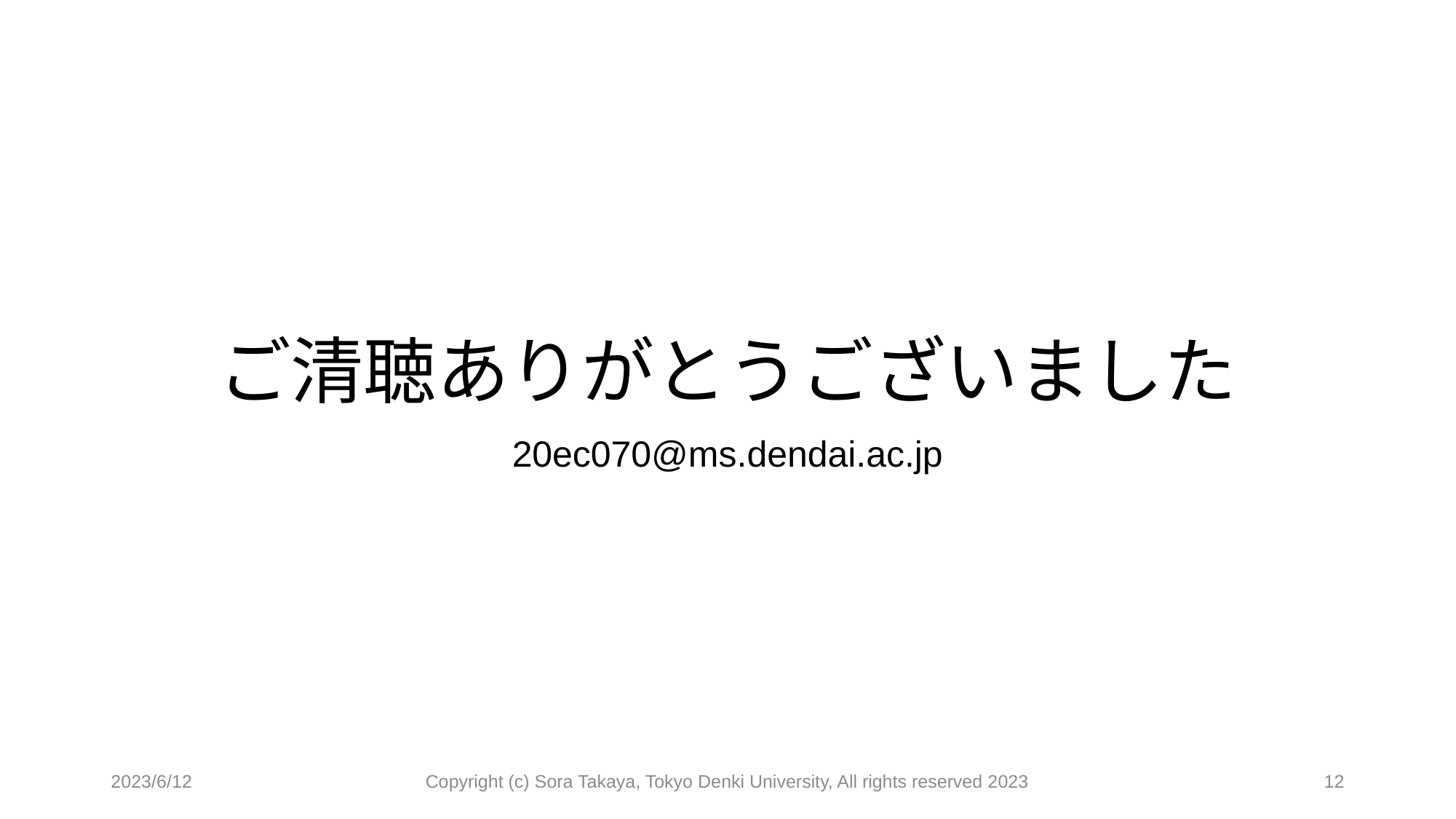

# ご清聴ありがとうございました
20ec070@ms.dendai.ac.jp
2023/6/12
12
Copyright (c) Sora Takaya, Tokyo Denki University, All rights reserved 2023